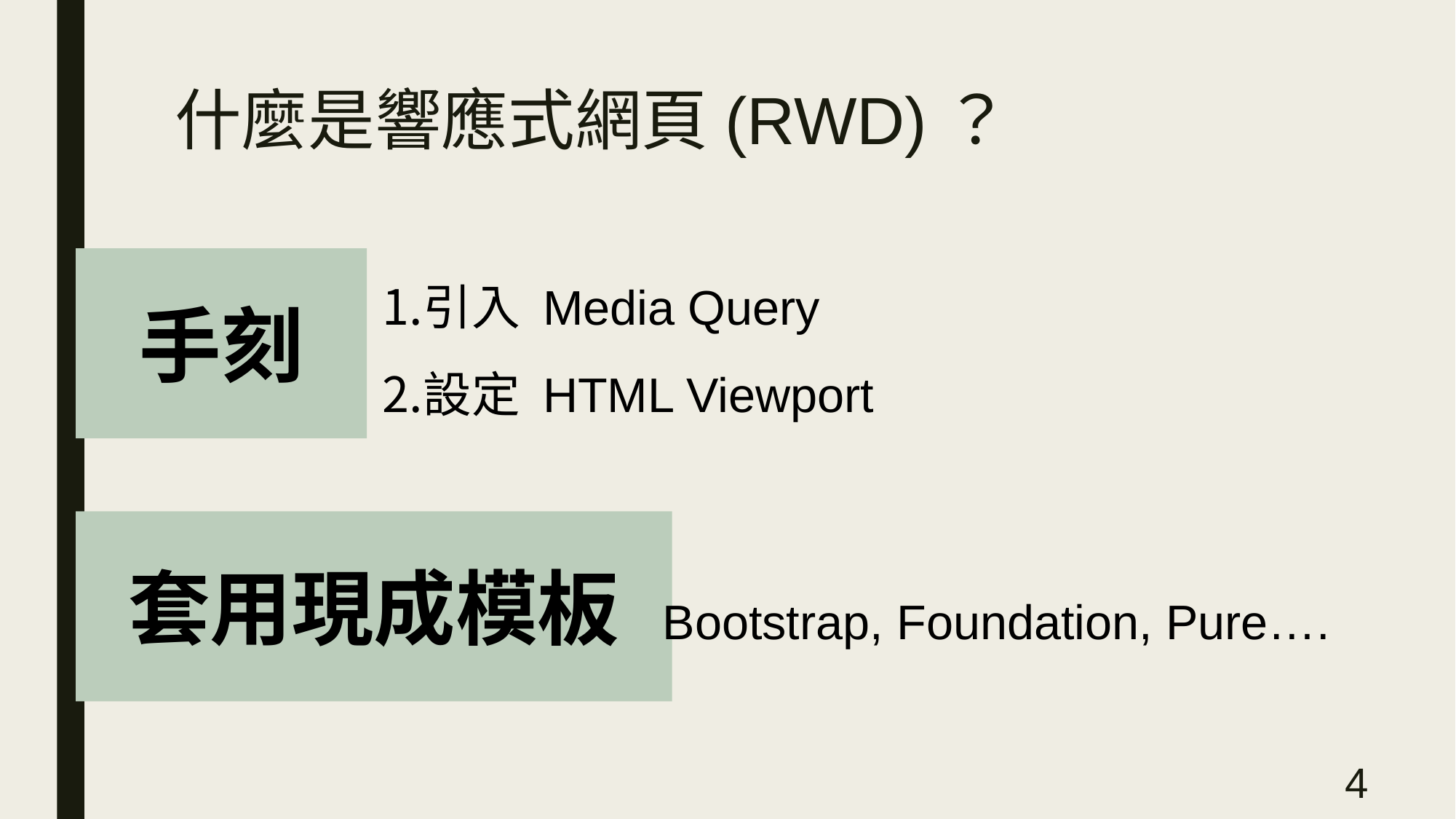

# 什麼是響應式網頁(RWD)？
引入 Media Query
設定 HTML Viewport
手刻
套用現成模板
Bootstrap, Foundation, Pure….
4